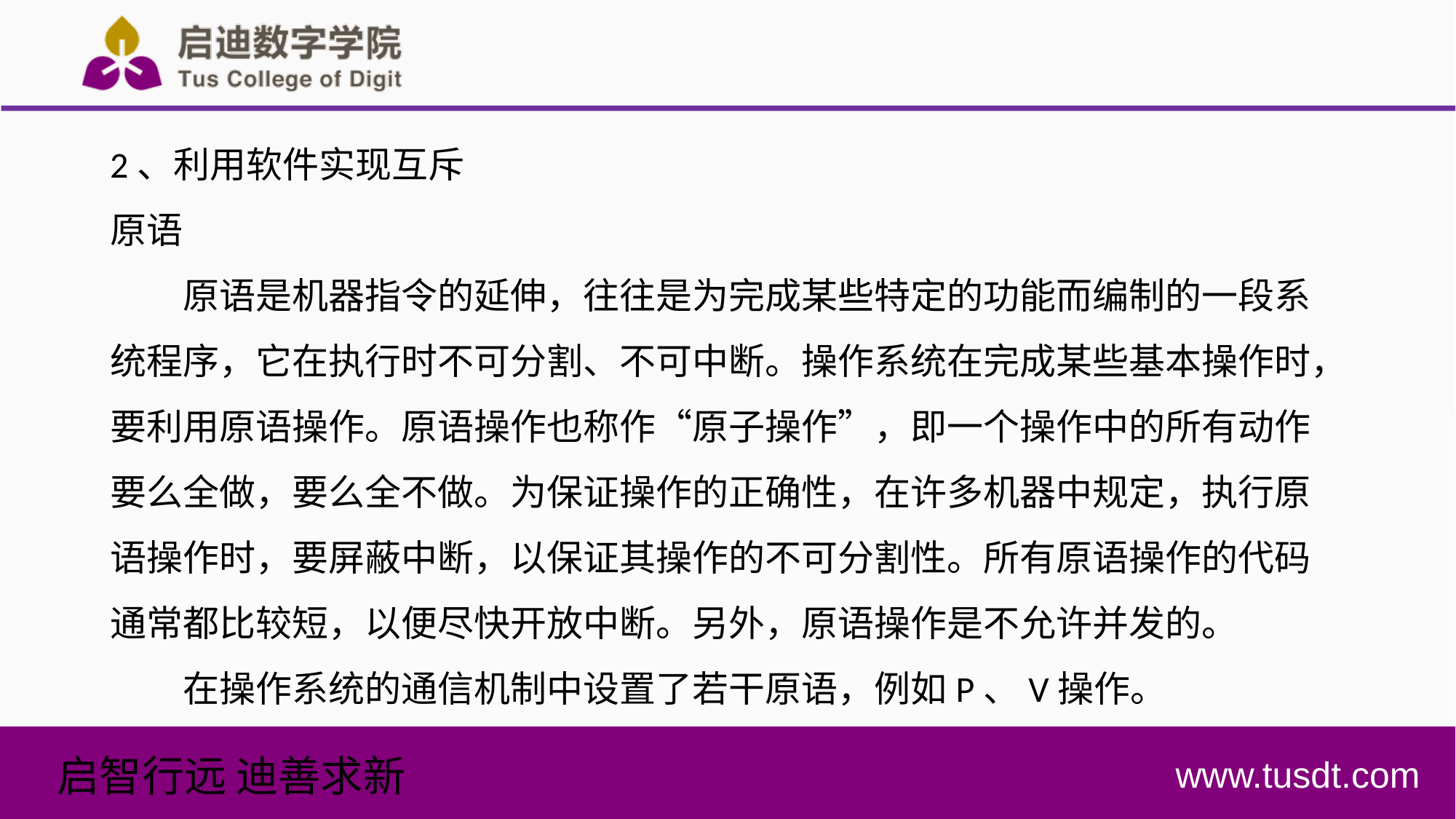

2、利用软件实现互斥
原语
原语是机器指令的延伸，往往是为完成某些特定的功能而编制的一段系统程序，它在执行时不可分割、不可中断。操作系统在完成某些基本操作时，要利用原语操作。原语操作也称作“原子操作”，即一个操作中的所有动作要么全做，要么全不做。为保证操作的正确性，在许多机器中规定，执行原语操作时，要屏蔽中断，以保证其操作的不可分割性。所有原语操作的代码通常都比较短，以便尽快开放中断。另外，原语操作是不允许并发的。
在操作系统的通信机制中设置了若干原语，例如P、V操作。